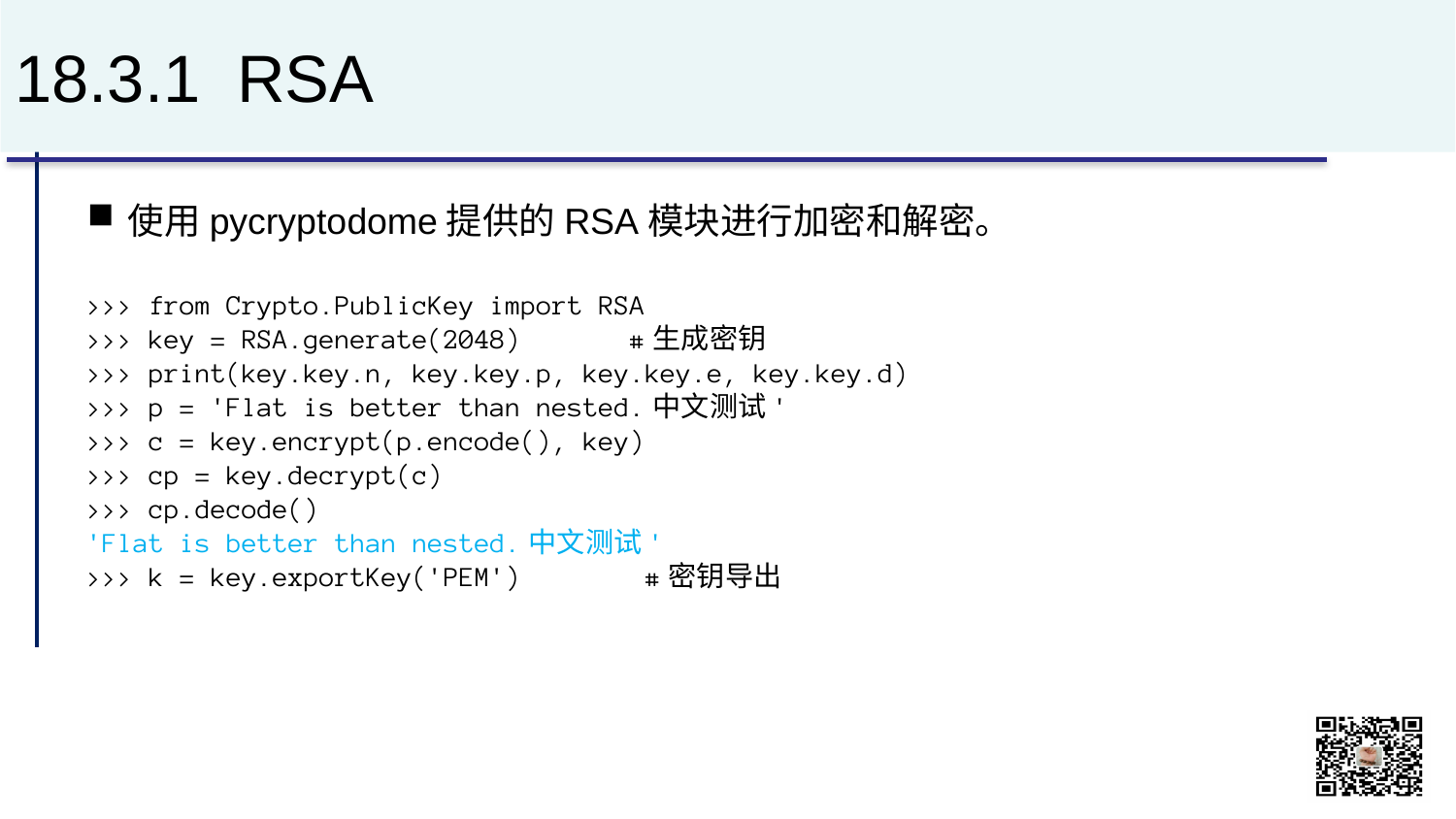

# 18.3.1  RSA
使用pycryptodome提供的RSA模块进行加密和解密。

>>> from Crypto.PublicKey import RSA
>>> key = RSA.generate(2048)       #生成密钥
>>> print(key.key.n, key.key.p, key.key.e, key.key.d)
>>> p = 'Flat is better than nested.中文测试'
>>> c = key.encrypt(p.encode(), key)
>>> cp = key.decrypt(c)
>>> cp.decode()
'Flat is better than nested.中文测试'
>>> k = key.exportKey('PEM')        #密钥导出